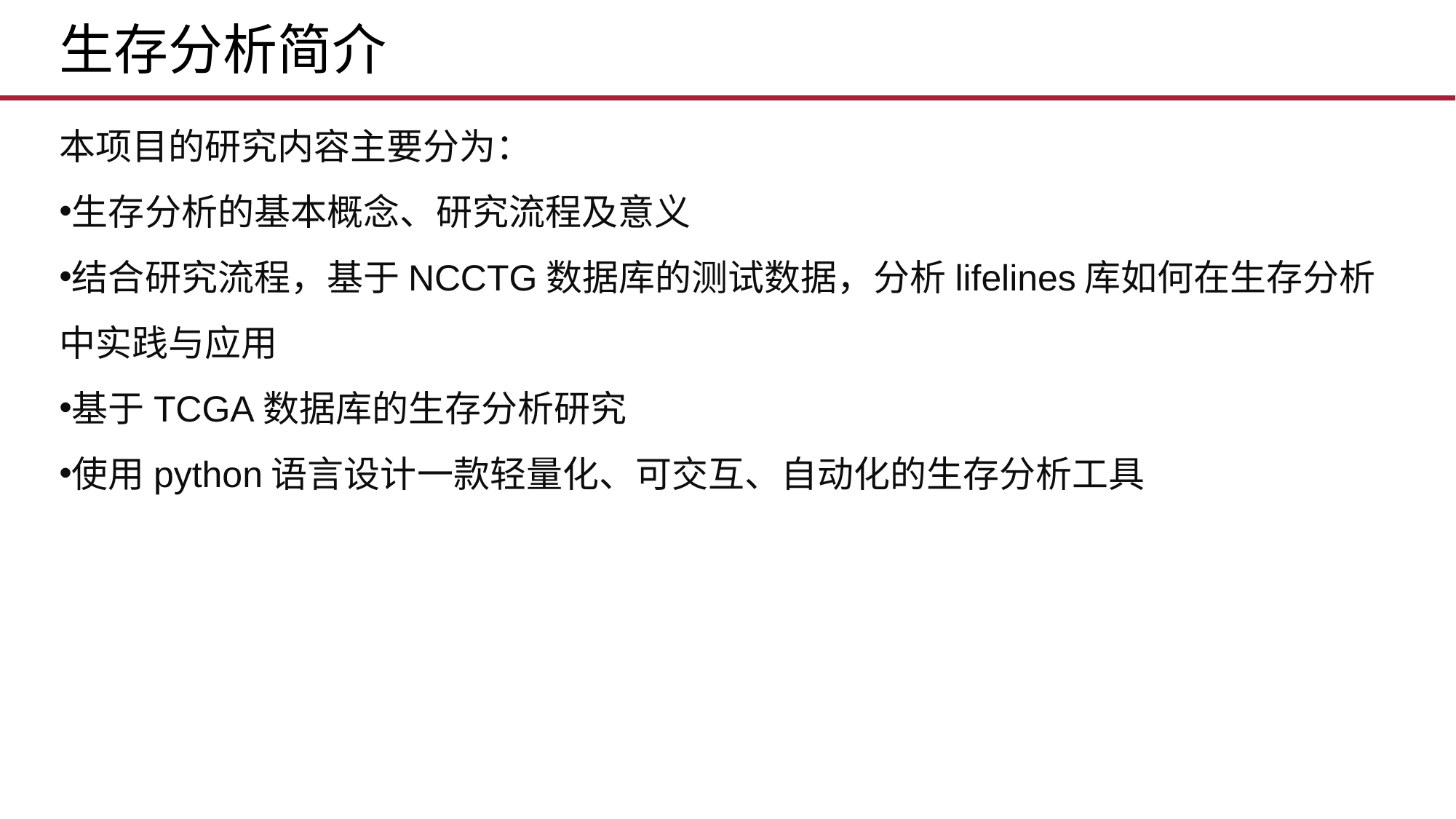

生存分析简介
本项目的研究内容主要分为：
生存分析的基本概念、研究流程及意义
结合研究流程，基于NCCTG数据库的测试数据，分析lifelines库如何在生存分析中实践与应用
基于TCGA数据库的生存分析研究
使用python语言设计一款轻量化、可交互、自动化的生存分析工具